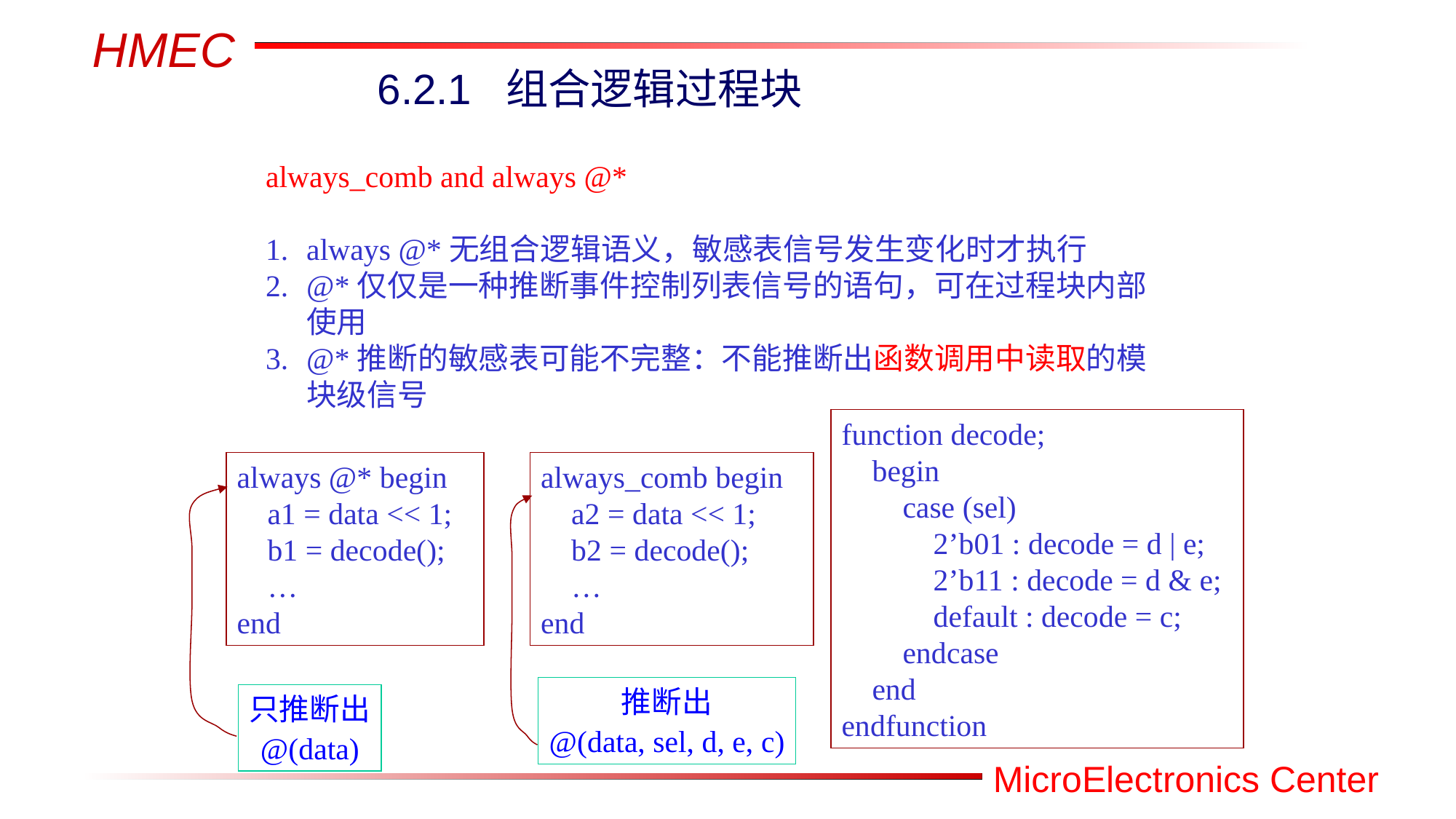

6.2.1  组合逻辑过程块
always_comb and always @*

always @*无组合逻辑语义，敏感表信号发生变化时才执行
@*仅仅是一种推断事件控制列表信号的语句，可在过程块内部使用
@*推断的敏感表可能不完整：不能推断出函数调用中读取的模块级信号
function decode;
    begin
        case (sel)
            2’b01 : decode = d | e;
            2’b11 : decode = d & e;
            default : decode = c;
        endcase
    end
endfunction
always @* begin
    a1 = data << 1;
    b1 = decode();
    …
end
always_comb begin
    a2 = data << 1;
    b2 = decode();
    …
end

推断出
@(data, sel, d, e, c)
只推断出
@(data)